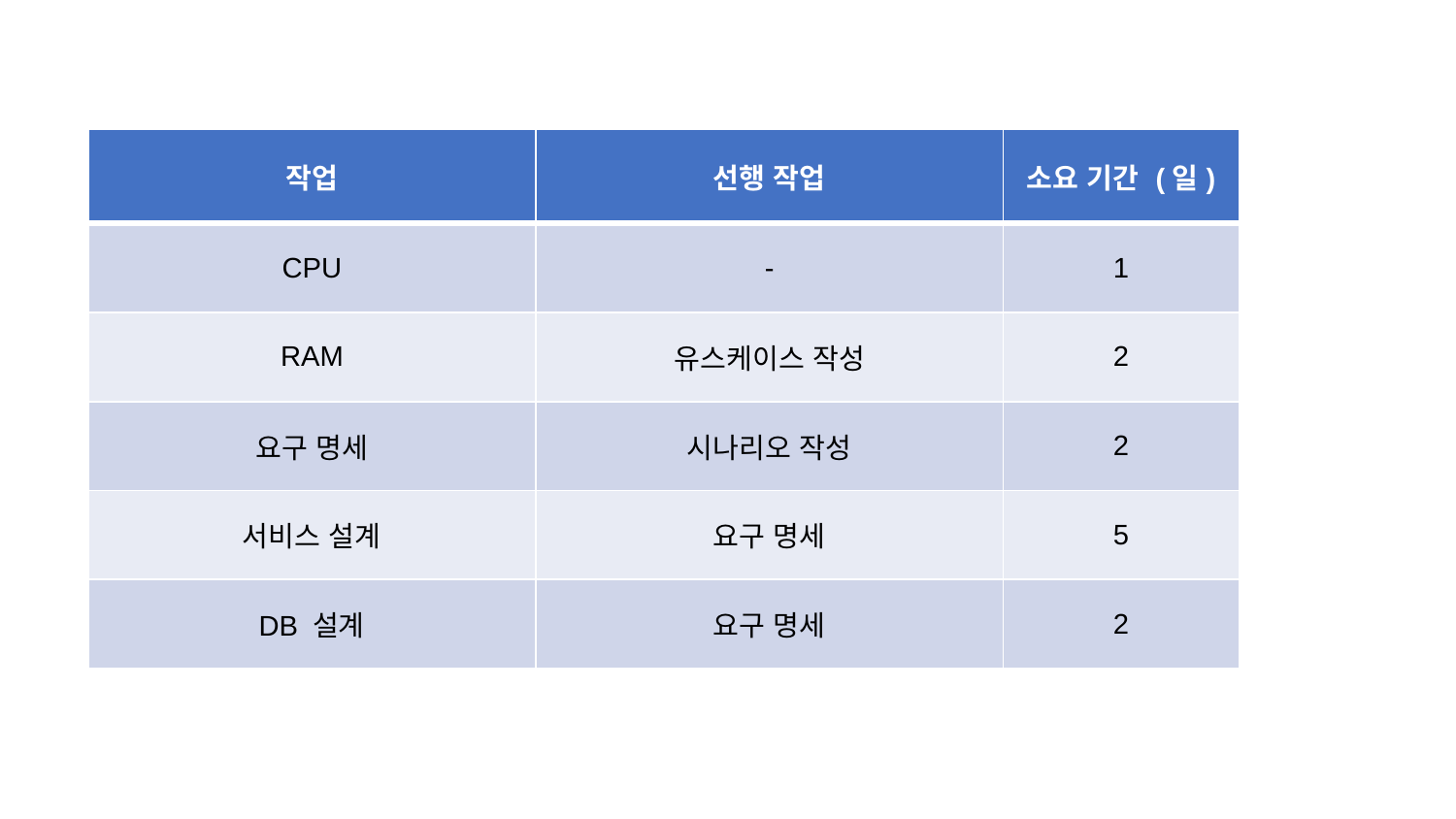

| 작업 | 선행 작업 | 소요 기간 (일) |
| --- | --- | --- |
| CPU | - | 1 |
| RAM | 유스케이스 작성 | 2 |
| 요구 명세 | 시나리오 작성 | 2 |
| 서비스 설계 | 요구 명세 | 5 |
| DB 설계 | 요구 명세 | 2 |